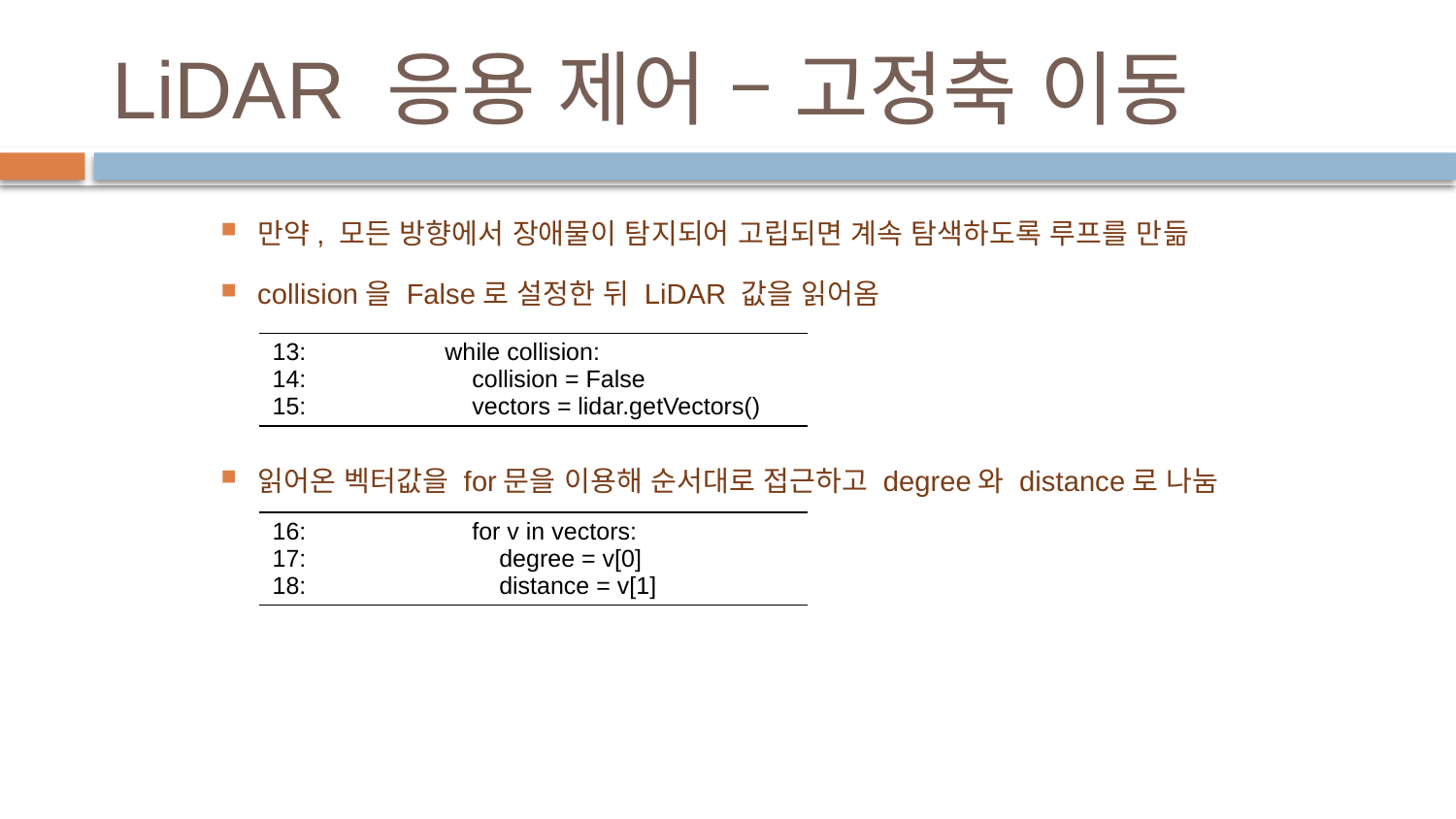

# LiDAR 응용 제어 – 고정축 이동
만약, 모든 방향에서 장애물이 탐지되어 고립되면 계속 탐색하도록 루프를 만듦
collision을 False로 설정한 뒤 LiDAR 값을 읽어옴

읽어온 벡터값을 for문을 이용해 순서대로 접근하고 degree와 distance로 나눔
| 13: while collision: 14: collision = False 15: vectors = lidar.getVectors() |
| --- |
| 16: for v in vectors: 17: degree = v[0] 18: distance = v[1] |
| --- |